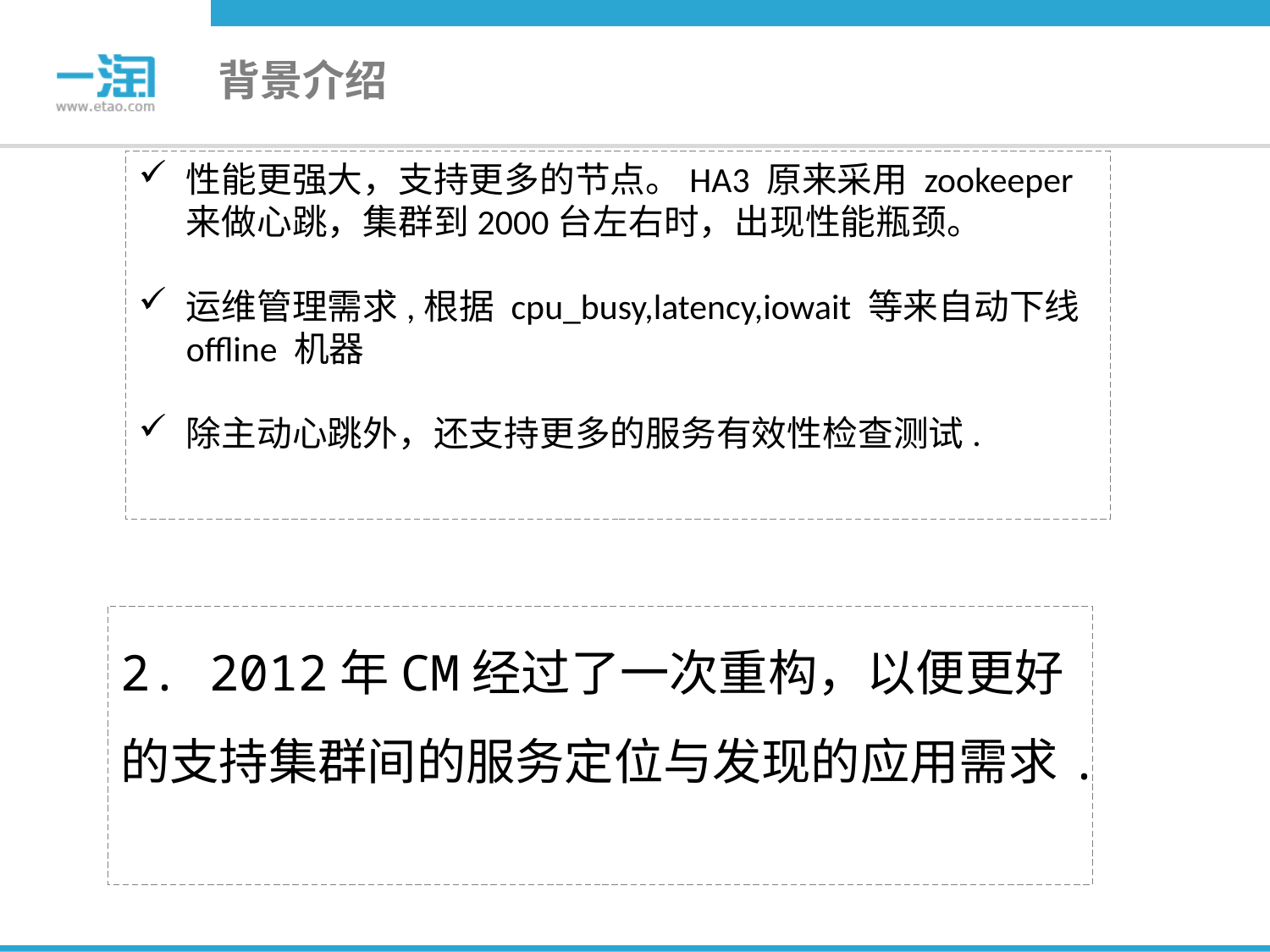

# 背景介绍
性能更强大，支持更多的节点。HA3 原来采用 zookeeper 来做心跳，集群到2000台左右时，出现性能瓶颈。

运维管理需求,根据 cpu_busy,latency,iowait 等来自动下线 offline 机器

除主动心跳外，还支持更多的服务有效性检查测试.

2. 2012年CM经过了一次重构，以便更好的支持集群间的服务定位与发现的应用需求.